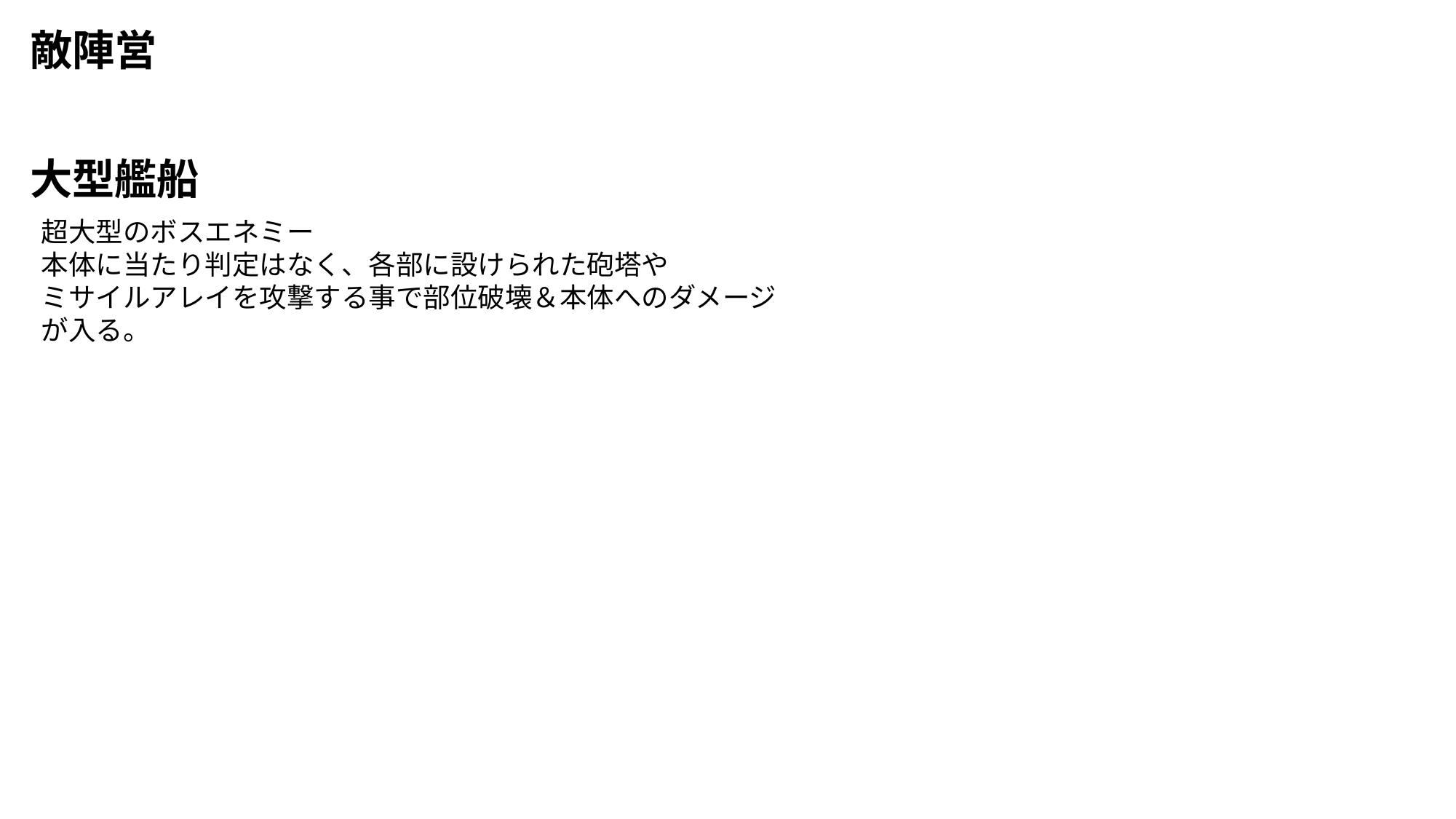

敵陣営
大型艦船
超大型のボスエネミー
本体に当たり判定はなく、各部に設けられた砲塔や
ミサイルアレイを攻撃する事で部位破壊＆本体へのダメージ
が入る。